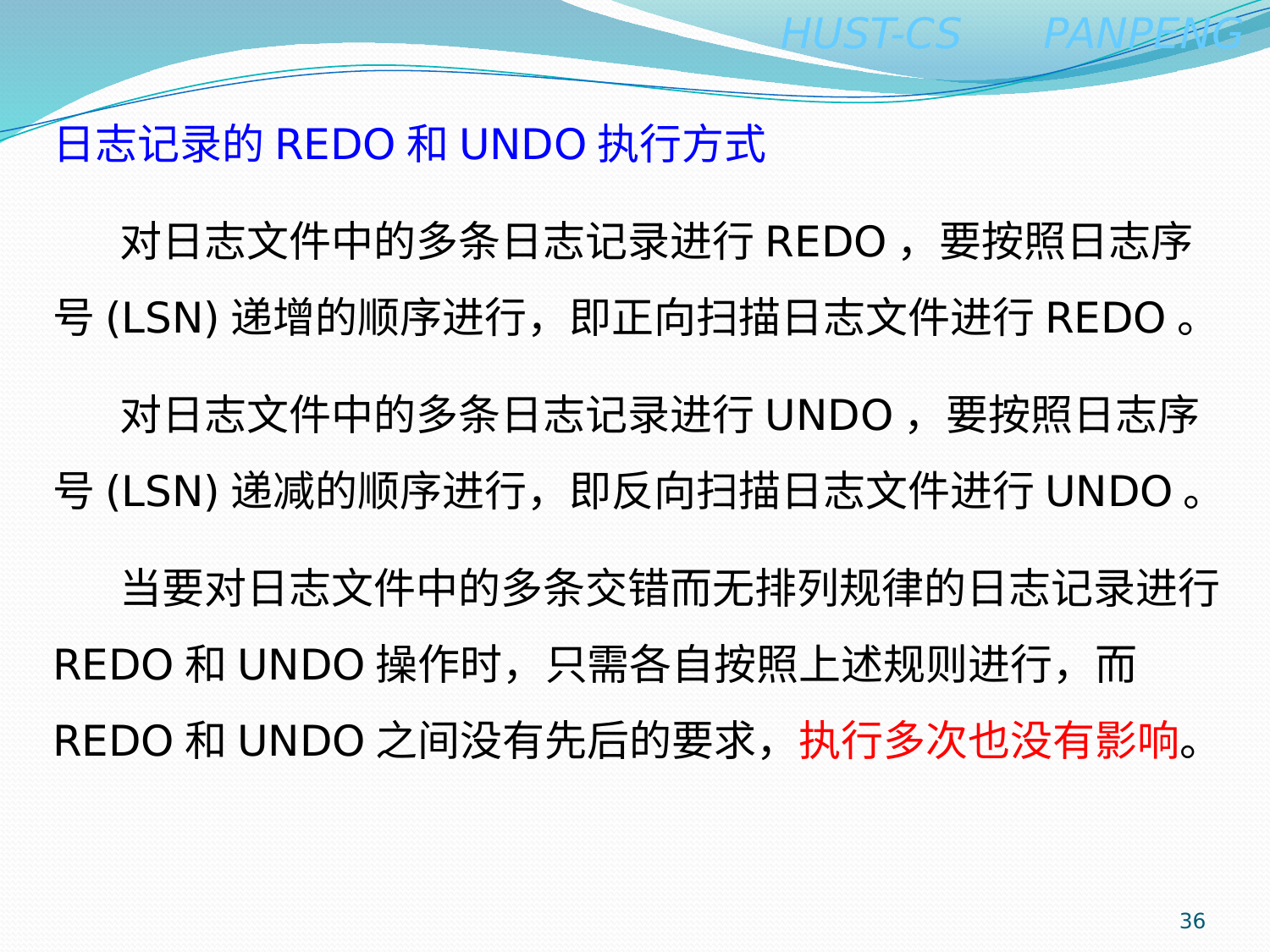

日志记录的REDO和UNDO执行方式
      对日志文件中的多条日志记录进行REDO，要按照日志序号(LSN)递增的顺序进行，即正向扫描日志文件进行REDO。
      对日志文件中的多条日志记录进行UNDO，要按照日志序号(LSN)递减的顺序进行，即反向扫描日志文件进行UNDO。
      当要对日志文件中的多条交错而无排列规律的日志记录进行REDO和UNDO操作时，只需各自按照上述规则进行，而REDO和UNDO之间没有先后的要求，执行多次也没有影响。
36